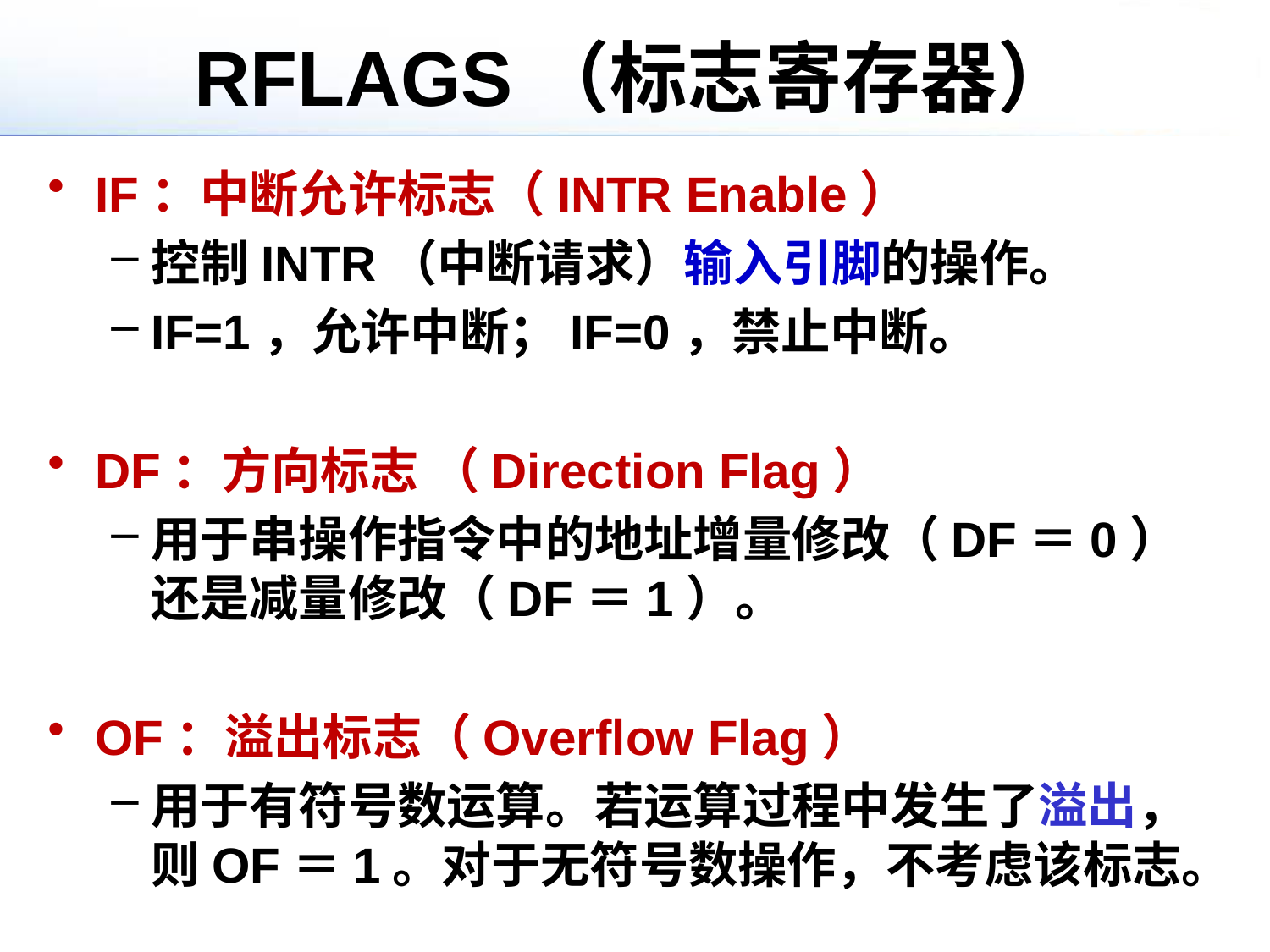

# RFLAGS（标志寄存器）
IF：中断允许标志（INTR Enable）
控制INTR（中断请求）输入引脚的操作。
IF=1，允许中断；IF=0，禁止中断。

DF：方向标志 （Direction Flag）
用于串操作指令中的地址增量修改（DF＝0）还是减量修改（DF＝1）。

OF：溢出标志（Overflow Flag）
用于有符号数运算。若运算过程中发生了溢出，则OF＝1。对于无符号数操作，不考虑该标志。